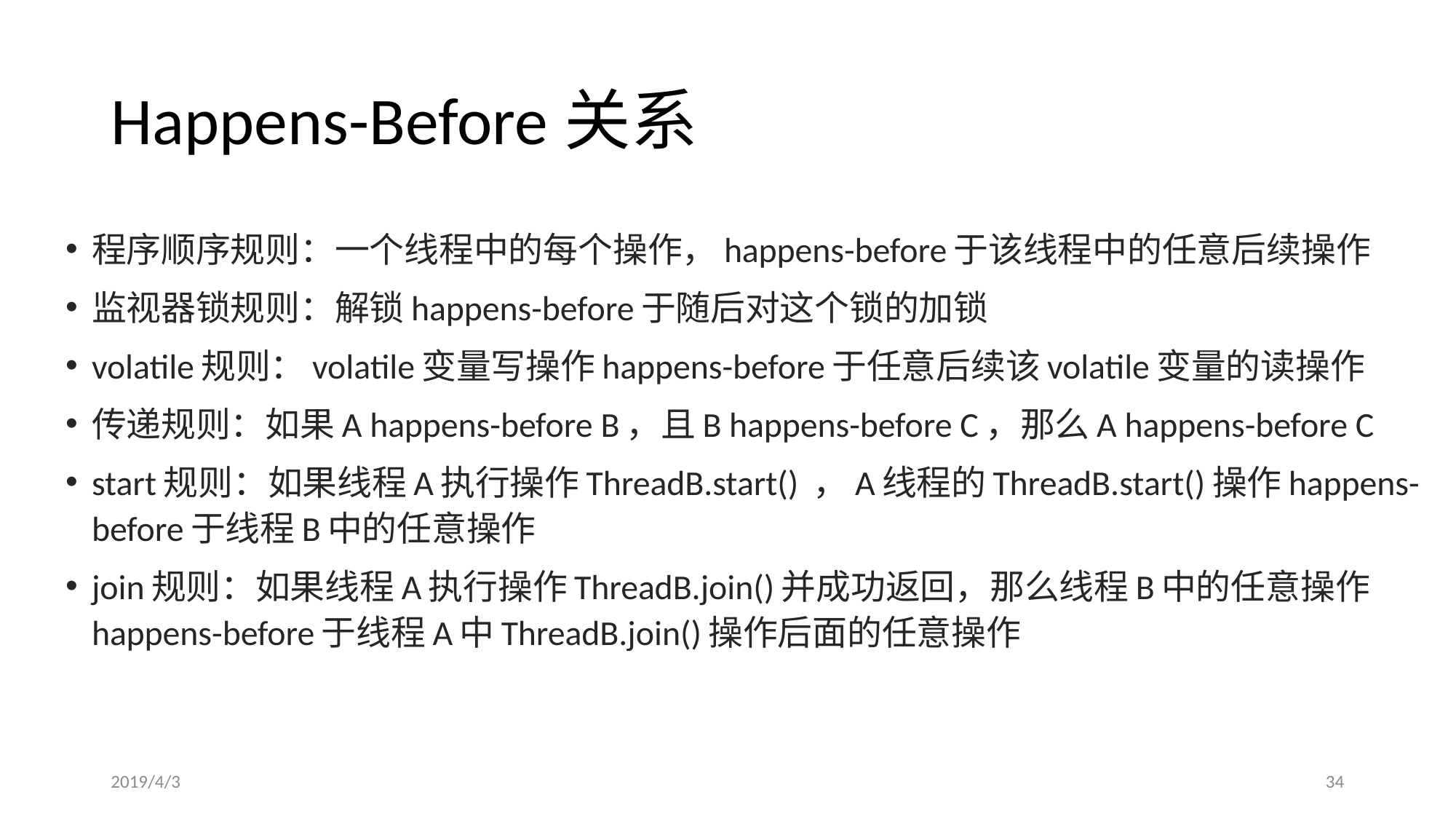

# Happens-Before关系
程序顺序规则：一个线程中的每个操作，happens-before于该线程中的任意后续操作
监视器锁规则：解锁happens-before于随后对这个锁的加锁
volatile规则：volatile变量写操作happens-before于任意后续该volatile变量的读操作
传递规则：如果A happens-before B，且B happens-before C，那么A happens-before C
start规则：如果线程A执行操作ThreadB.start() ，A线程的ThreadB.start()操作happens-before于线程B中的任意操作
join规则：如果线程A执行操作ThreadB.join()并成功返回，那么线程B中的任意操作happens-before于线程A中ThreadB.join()操作后面的任意操作
2019/4/3
34